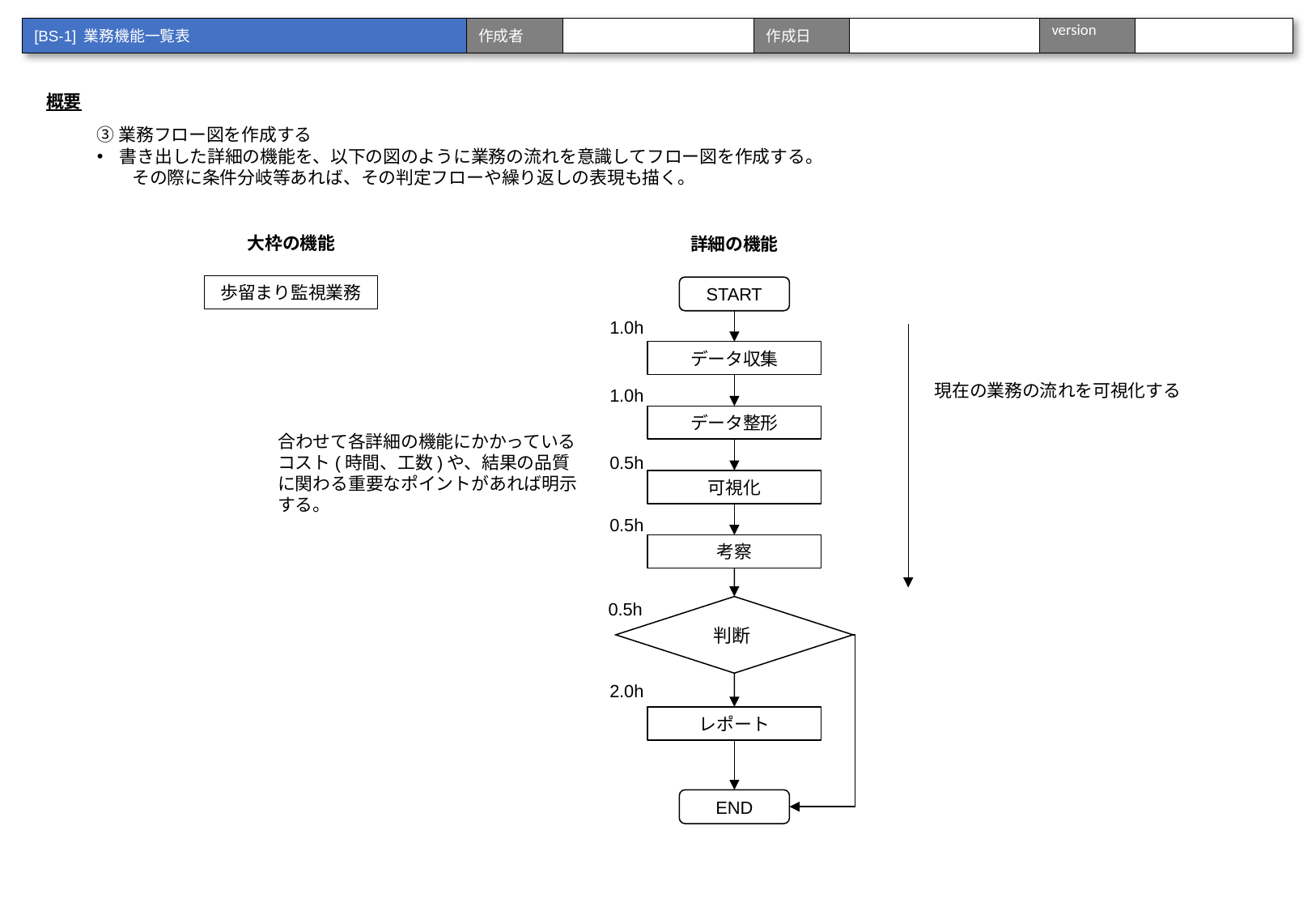

| [BS-1] 業務機能一覧表 | 作成者 |  | 作成日 |  | version |  |
| --- | --- | --- | --- | --- | --- | --- |
概要
③業務フロー図を作成する
書き出した詳細の機能を、以下の図のように業務の流れを意識してフロー図を作成する。
　　その際に条件分岐等あれば、その判定フローや繰り返しの表現も描く。
大枠の機能
詳細の機能
歩留まり監視業務
START
1.0h
データ収集
現在の業務の流れを可視化する
1.0h
データ整形
合わせて各詳細の機能にかかっているコスト(時間、工数)や、結果の品質に関わる重要なポイントがあれば明示する。
0.5h
可視化
0.5h
考察
0.5h
判断
2.0h
レポート
END